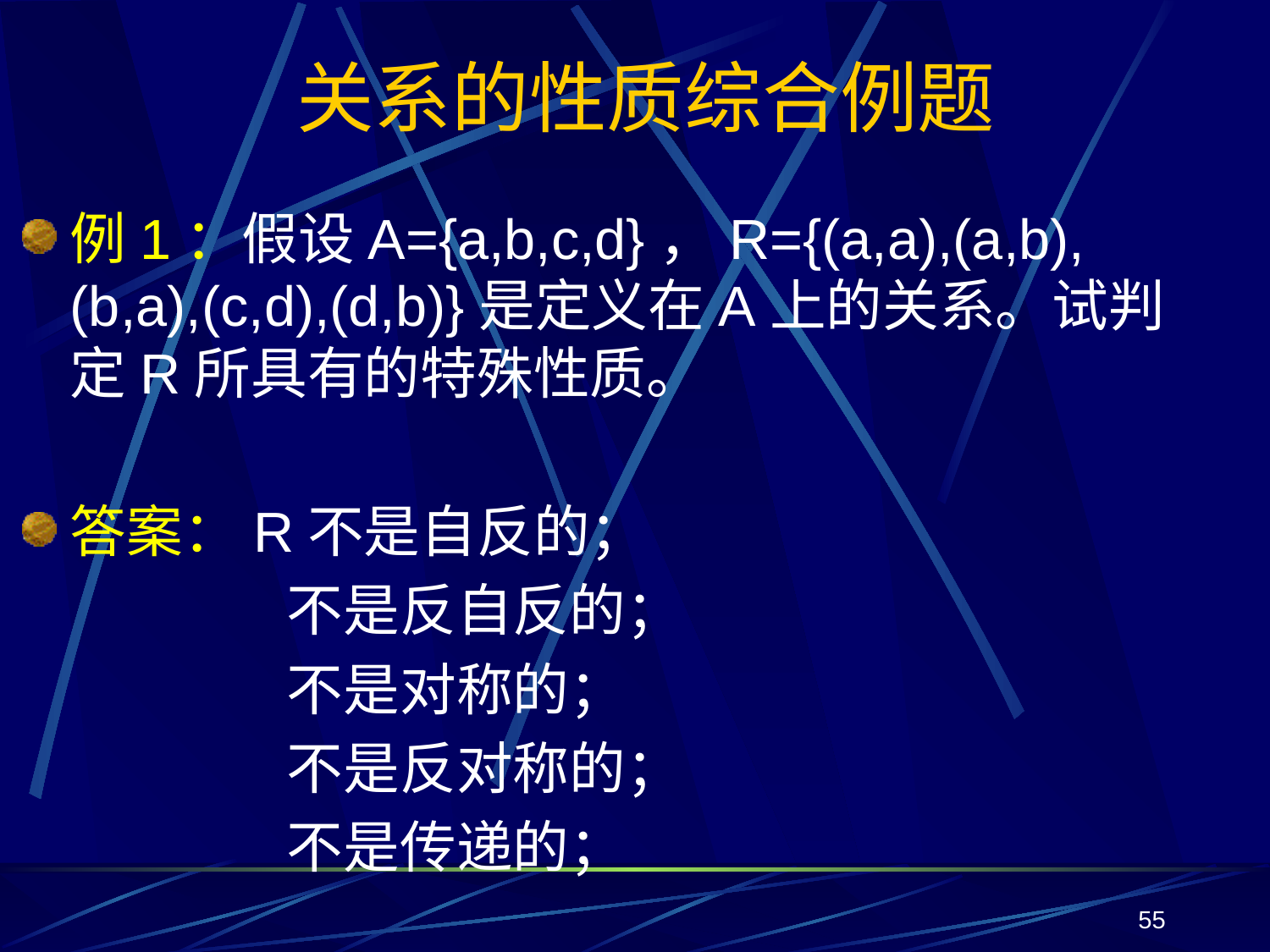

# 关系的性质综合例题
例1：假设A={a,b,c,d}，R={(a,a),(a,b),(b,a),(c,d),(d,b)}是定义在A上的关系。试判定R所具有的特殊性质。

答案：R不是自反的；
     	      不是反自反的；
    	      不是对称的；
    	      不是反对称的；
    	      不是传递的；
55